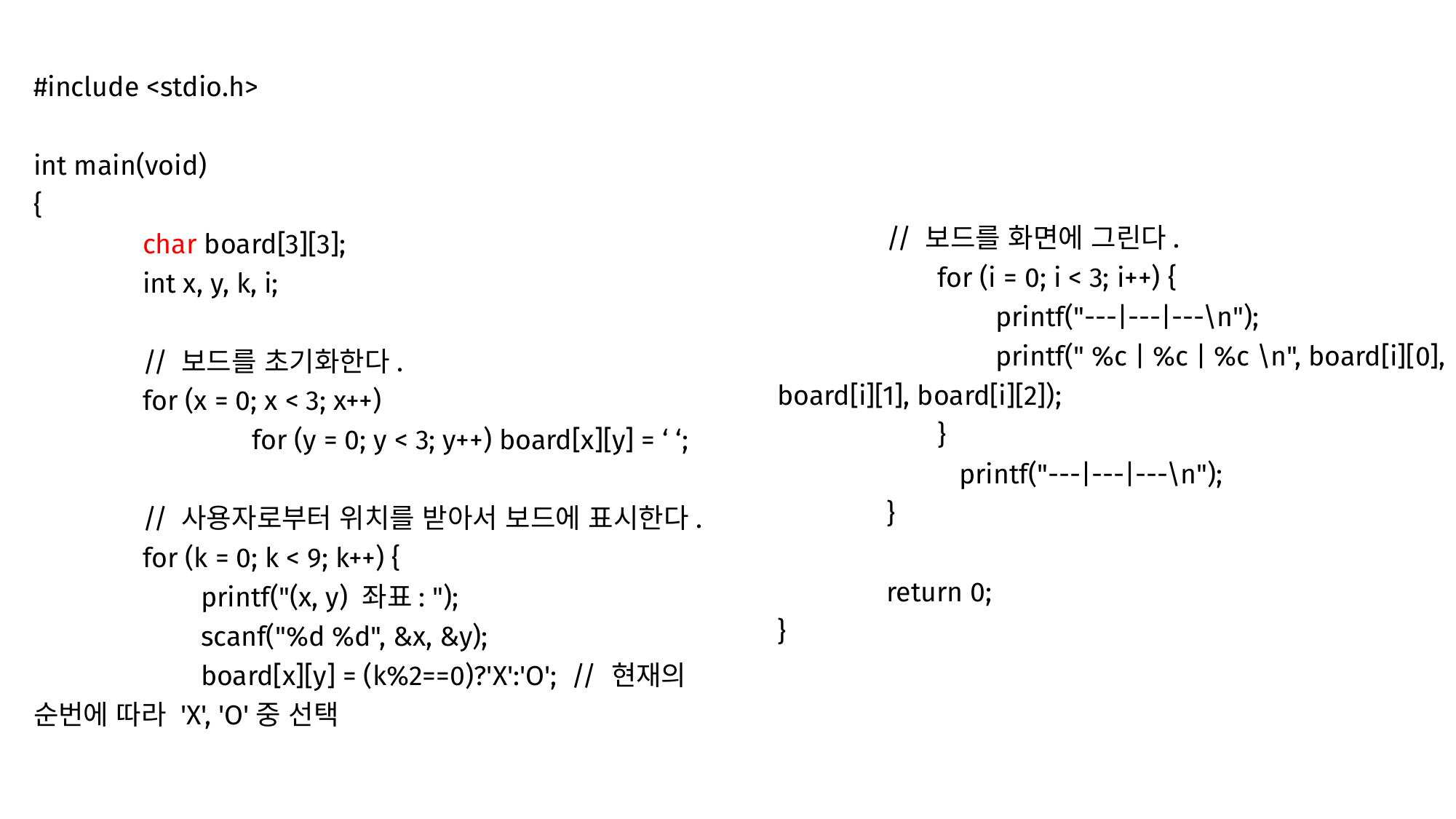

#include <stdio.h>

int main(void)
{
	char board[3][3];
	int x, y, k, i;

	// 보드를 초기화한다.
	for (x = 0; x < 3; x++)
		for (y = 0; y < 3; y++) board[x][y] = ‘ ‘;

	// 사용자로부터 위치를 받아서 보드에 표시한다.
	for (k = 0; k < 9; k++) {
	        printf("(x, y) 좌표: ");
	        scanf("%d %d", &x, &y);
	        board[x][y] = (k%2==0)?'X':'O';  // 현재의 순번에 따라 'X', 'O'중 선택

	// 보드를 화면에 그린다.
	       for (i = 0; i < 3; i++) {
		printf("---|---|---\n");
		printf(" %c | %c | %c \n", board[i][0], board[i][1], board[i][2]);
	       }
	          printf("---|---|---\n");
	}

	return 0;
}